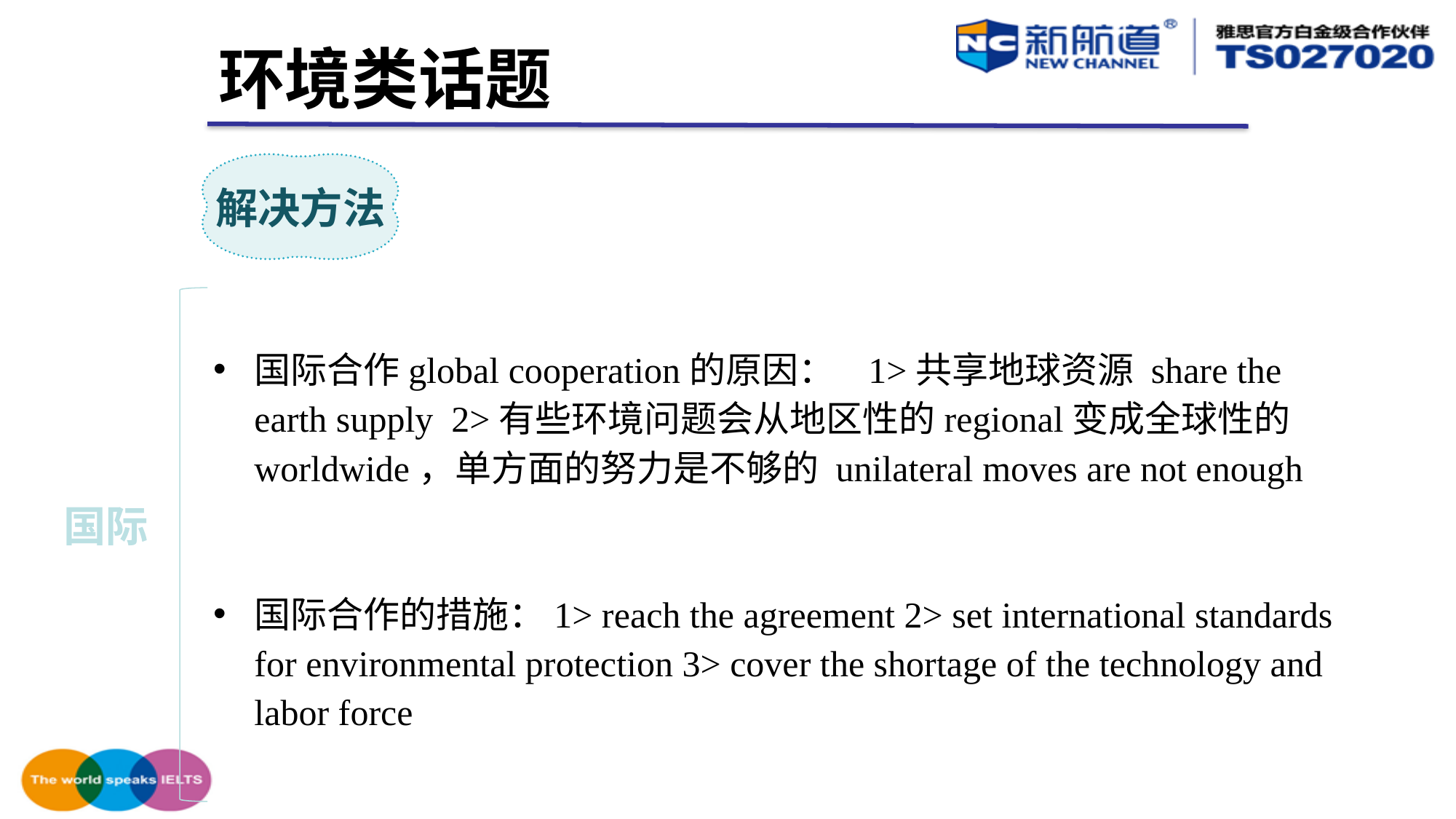

环境类话题
解决方法

国际合作global cooperation的原因：   1>共享地球资源 share the earth supply  2>有些环境问题会从地区性的regional变成全球性的worldwide，单方面的努力是不够的 unilateral moves are not enough

国际合作的措施：1> reach the agreement 2> set international standards for environmental protection 3> cover the shortage of the technology and labor force
国际